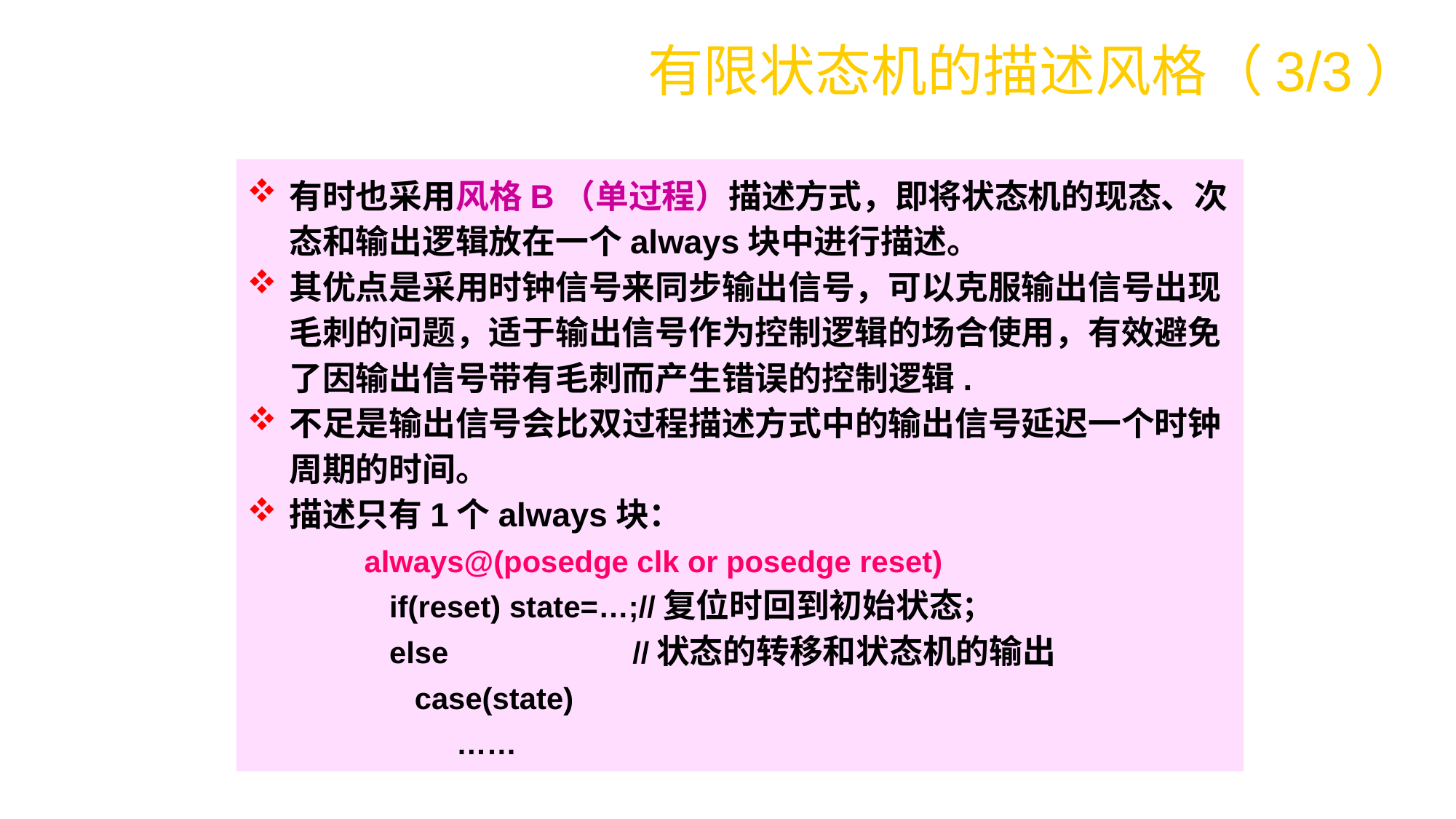

有限状态机的描述风格（3/3）
有时也采用风格B（单过程）描述方式，即将状态机的现态、次态和输出逻辑放在一个always块中进行描述。
其优点是采用时钟信号来同步输出信号，可以克服输出信号出现毛刺的问题，适于输出信号作为控制逻辑的场合使用，有效避免了因输出信号带有毛刺而产生错误的控制逻辑.
不足是输出信号会比双过程描述方式中的输出信号延迟一个时钟周期的时间。
描述只有1个always块：
              always@(posedge clk or posedge reset)
                 if(reset) state=…;//复位时回到初始状态；
                 else                      //状态的转移和状态机的输出
                    case(state)
                         ……